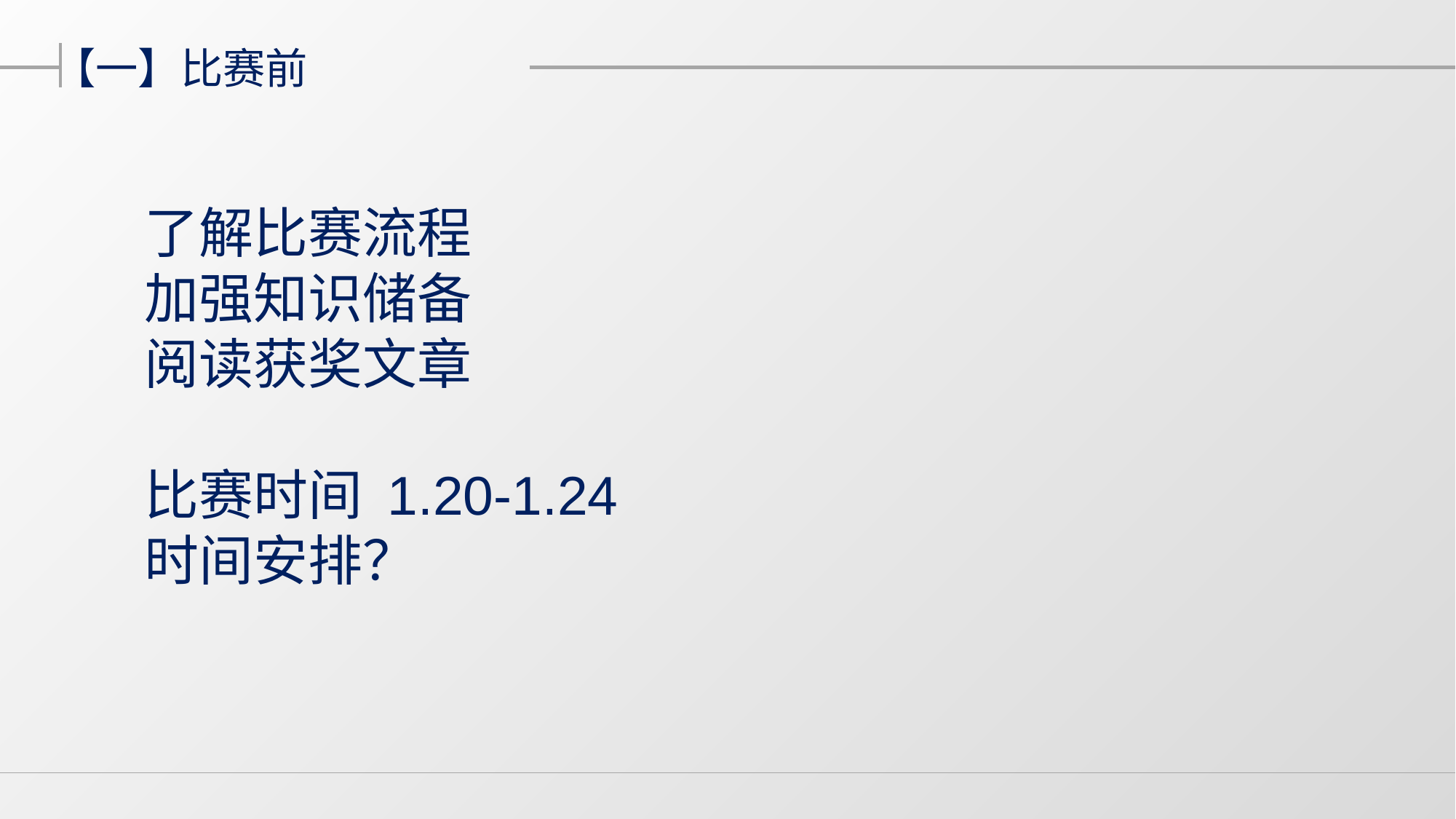

【一】比赛前
了解比赛流程
加强知识储备
阅读获奖文章

比赛时间 1.20-1.24
时间安排？